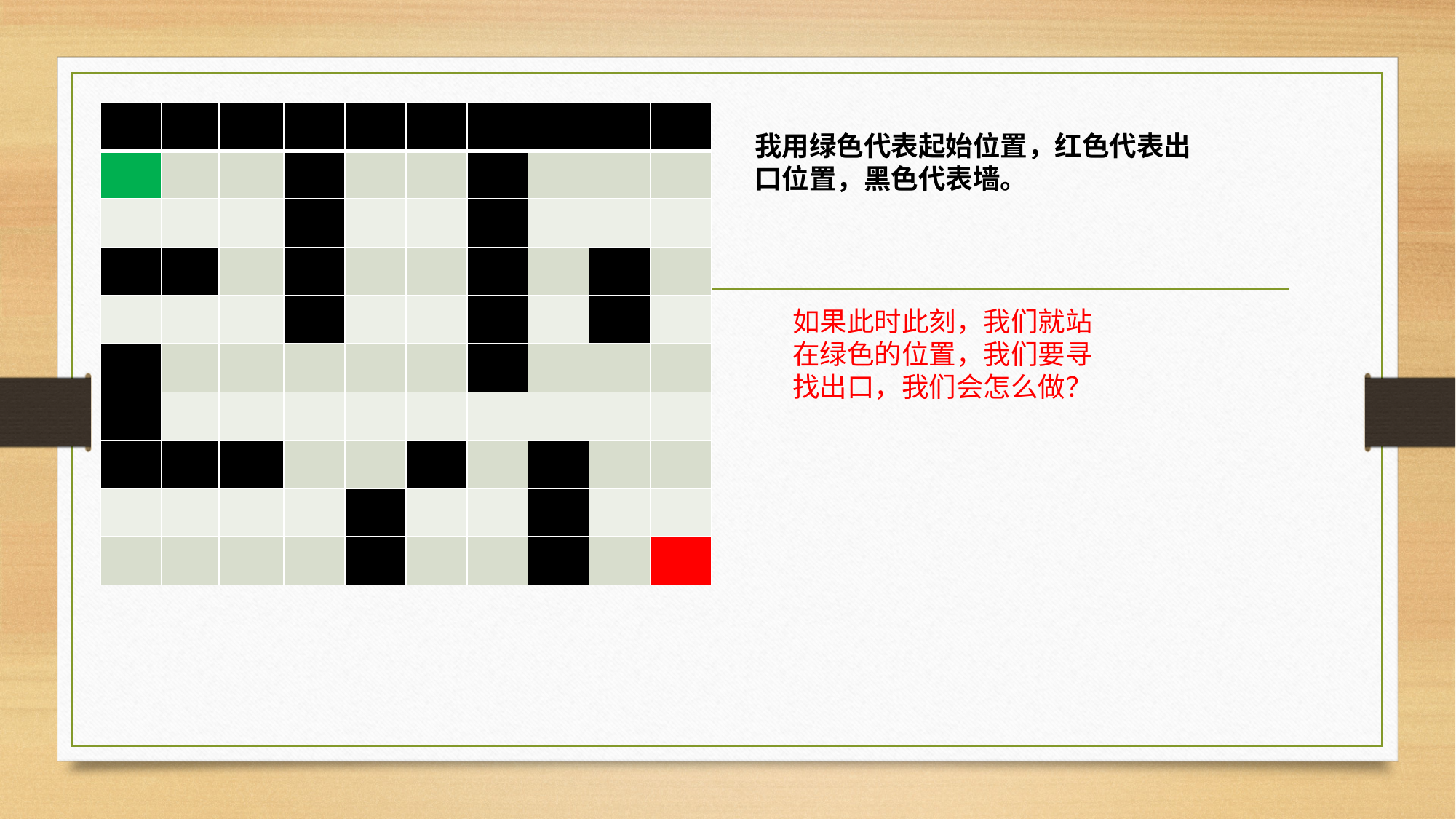

|  |  |  |  |  |  |  |  |  |  |
| --- | --- | --- | --- | --- | --- | --- | --- | --- | --- |
|  |  |  |  |  |  |  |  |  |  |
|  |  |  |  |  |  |  |  |  |  |
|  |  |  |  |  |  |  |  |  |  |
|  |  |  |  |  |  |  |  |  |  |
|  |  |  |  |  |  |  |  |  |  |
|  |  |  |  |  |  |  |  |  |  |
|  |  |  |  |  |  |  |  |  |  |
|  |  |  |  |  |  |  |  |  |  |
|  |  |  |  |  |  |  |  |  |  |
我用绿色代表起始位置，红色代表出口位置，黑色代表墙。

如果此时此刻，我们就站在绿色的位置，我们要寻找出口，我们会怎么做？